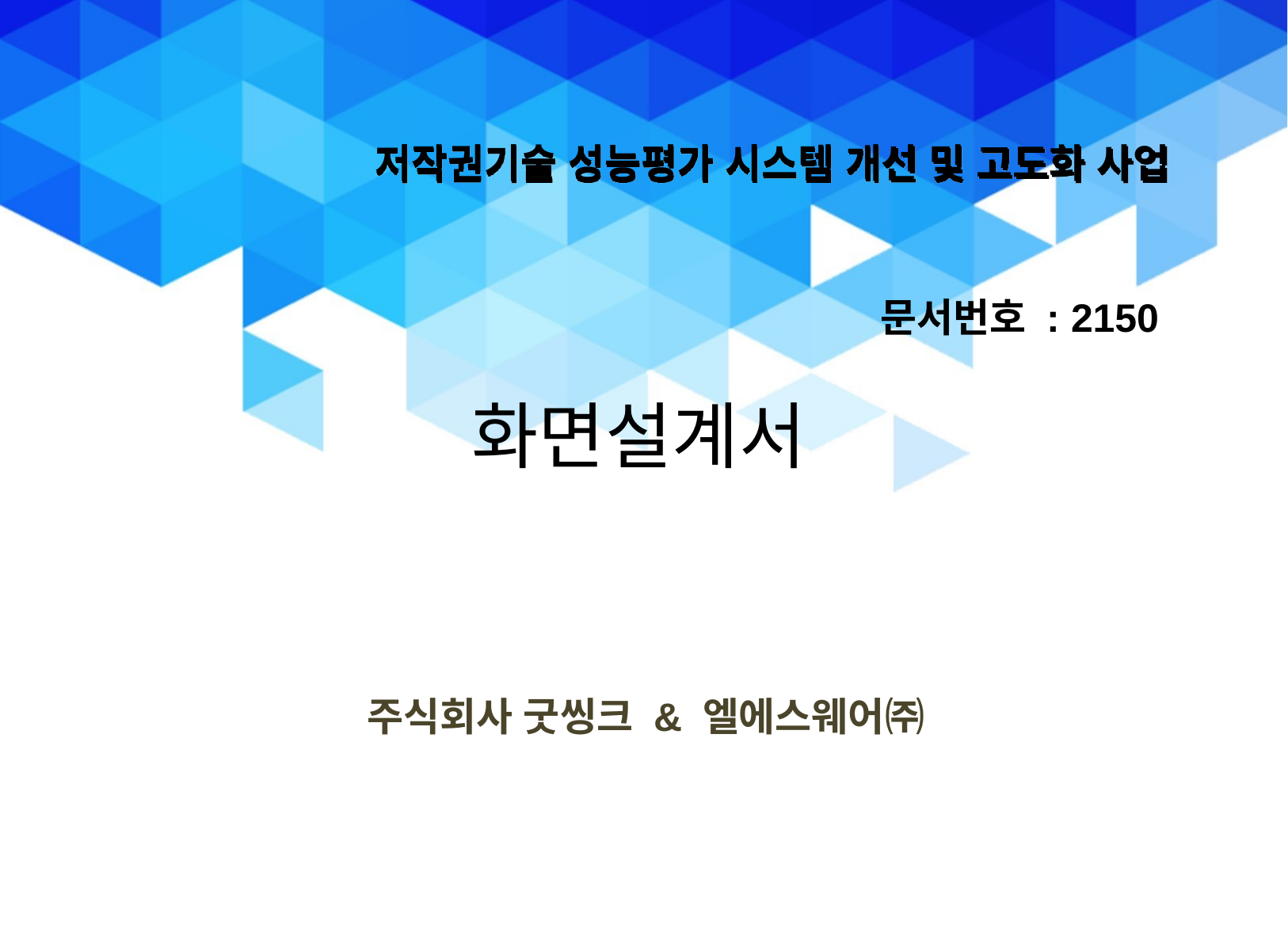

저작권기술 성능평가 시스템 개선 및 고도화 사업

문서번호 : 2150
화면설계서
주식회사 굿씽크 & 엘에스웨어㈜